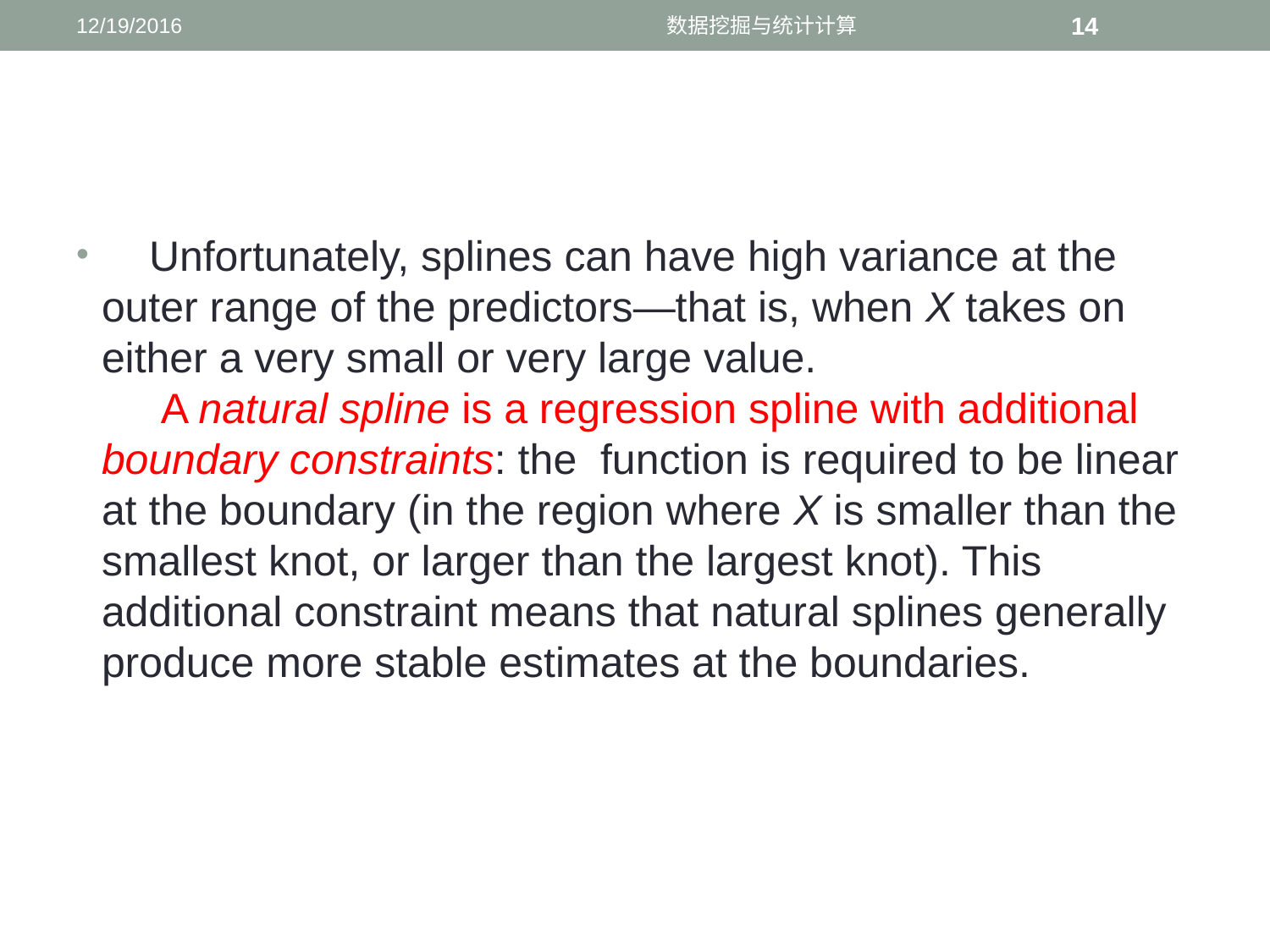

12/19/2016
数据挖掘与统计计算
14
#
    Unfortunately, splines can have high variance at the outer range of the predictors—that is, when X takes on either a very small or very large value.
     A natural spline is a regression spline with additional boundary constraints: the  function is required to be linear at the boundary (in the region where X is smaller than the smallest knot, or larger than the largest knot). This additional constraint means that natural splines generally produce more stable estimates at the boundaries.